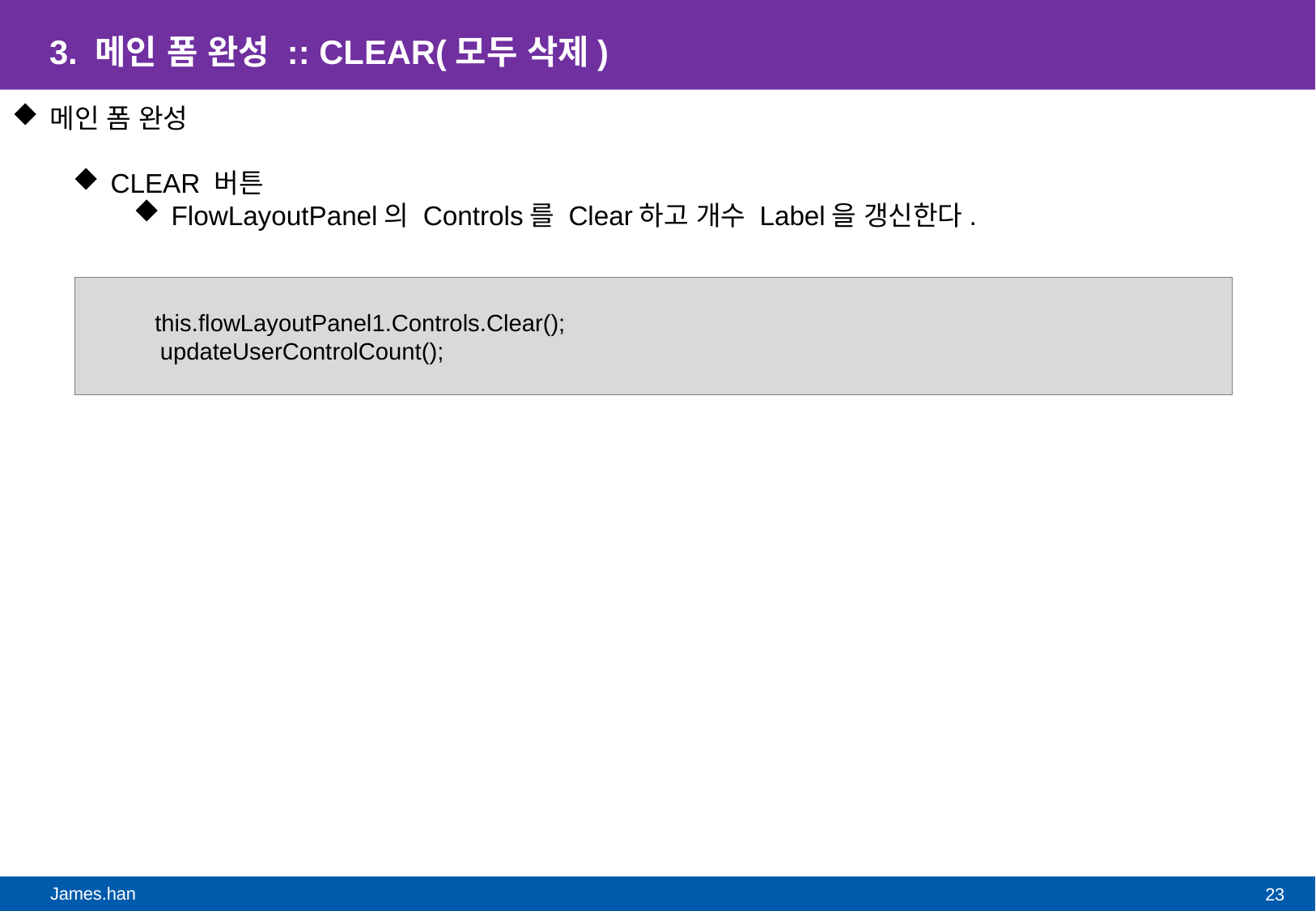

# 3. 메인 폼 완성 :: CLEAR(모두 삭제)
메인 폼 완성

CLEAR 버튼
FlowLayoutPanel의 Controls를 Clear하고 개수 Label을 갱신한다.

            this.flowLayoutPanel1.Controls.Clear();
           updateUserControlCount();

23